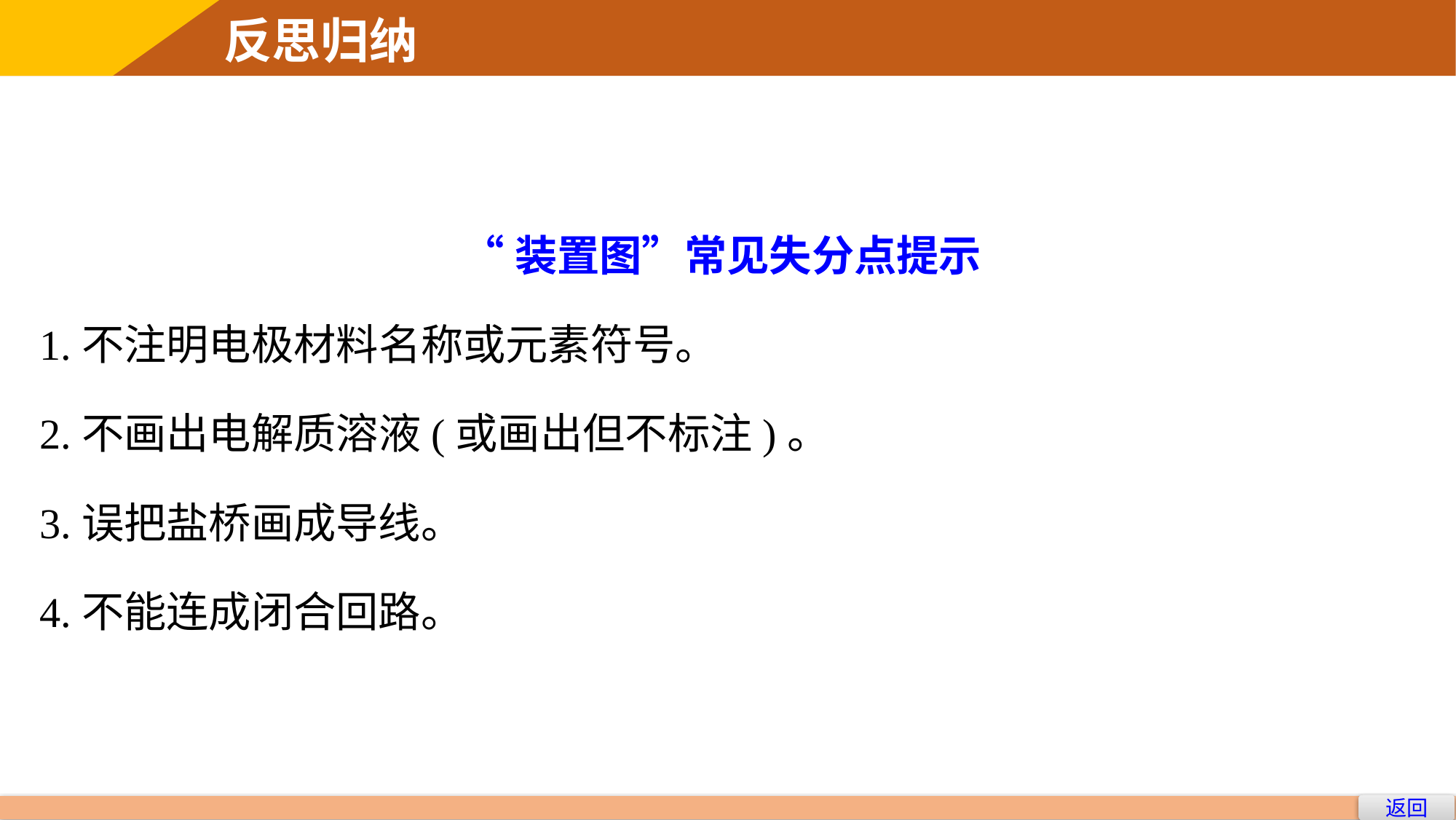

反思归纳
 “装置图”常见失分点提示
1.不注明电极材料名称或元素符号。
2.不画出电解质溶液(或画出但不标注)。
3.误把盐桥画成导线。
4.不能连成闭合回路。
返回